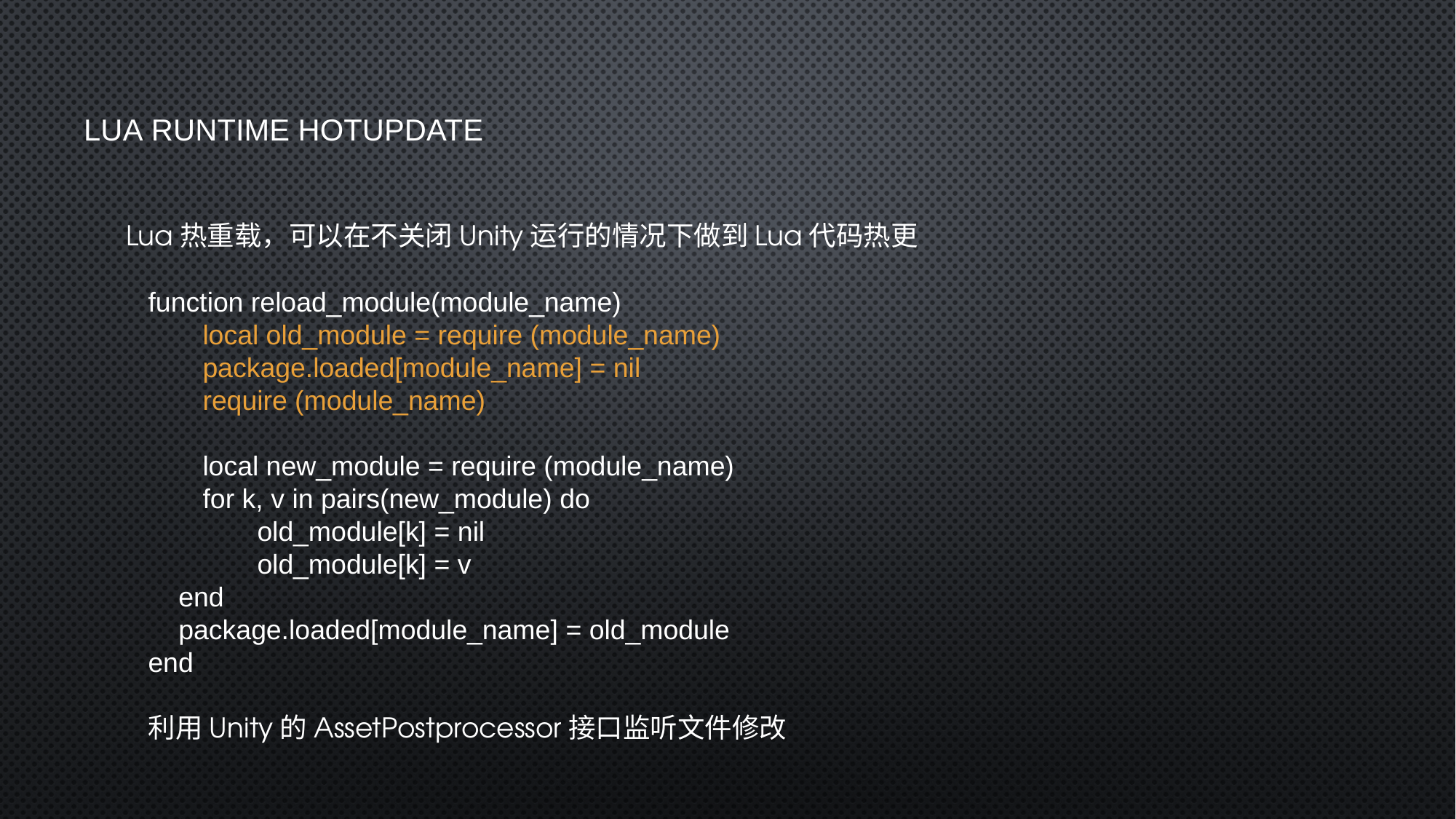

LUA RUNTIME HOTUPDATE

Lua热重载，可以在不关闭Unity运行的情况下做到Lua代码热更

function reload_module(module_name)
local old_module = require (module_name)
package.loaded[module_name] = nil
require (module_name)

local new_module = require (module_name)
for k, v in pairs(new_module) do
	old_module[k] = nil
	old_module[k] = v
    end
    package.loaded[module_name] = old_module
end

利用Unity的AssetPostprocessor接口监听文件修改